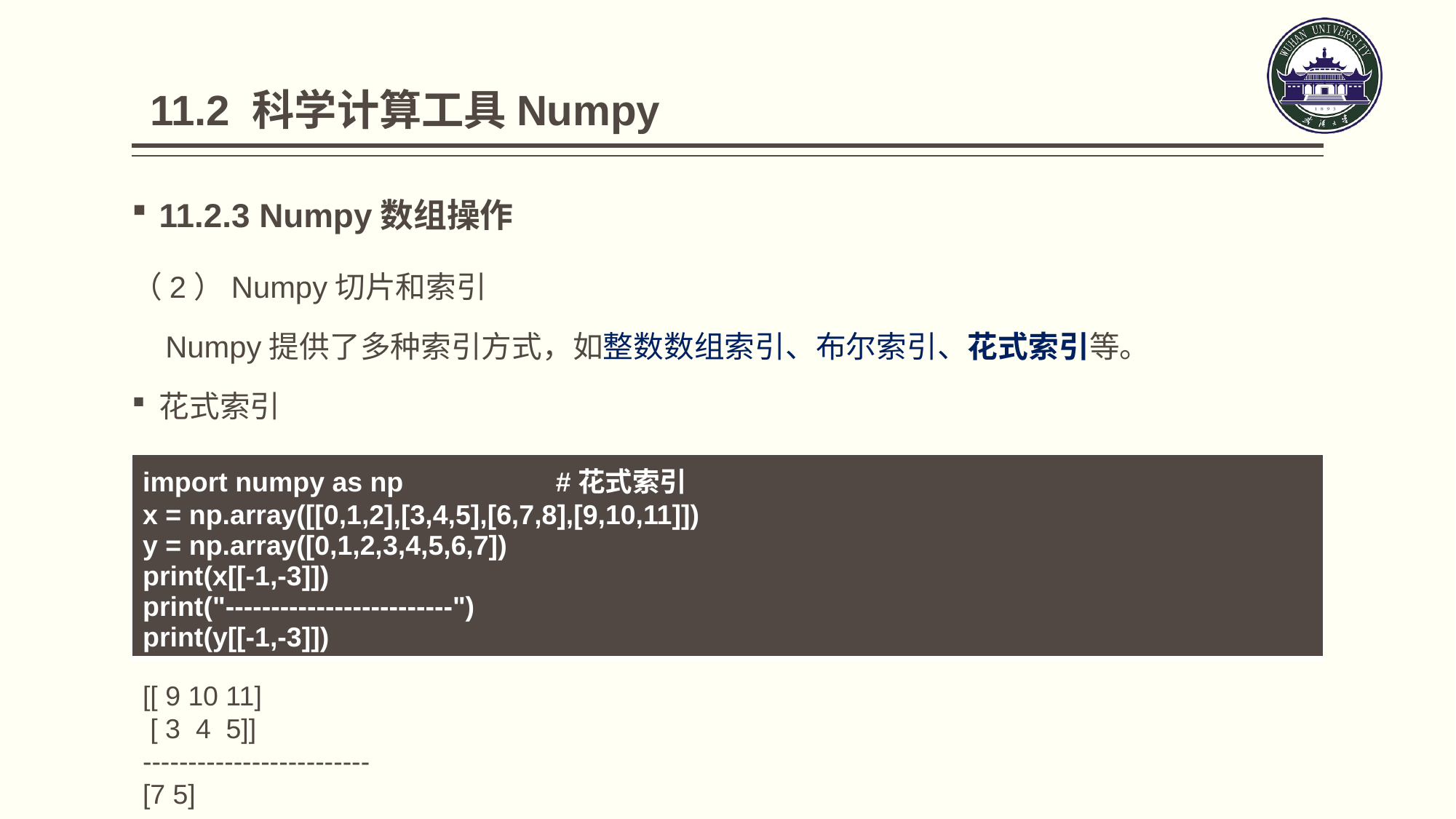

11.2 科学计算工具Numpy
11.2.3 Numpy数组操作
（2）Numpy切片和索引
    Numpy提供了多种索引方式，如整数数组索引、布尔索引、花式索引等。
花式索引
| import numpy as np #花式索引 x = np.array([[0,1,2],[3,4,5],[6,7,8],[9,10,11]]) y = np.array([0,1,2,3,4,5,6,7]) print(x[[-1,-3]]) print("-------------------------") print(y[[-1,-3]]) |
| --- |
[[ 9 10 11]
 [ 3  4  5]]
-------------------------
[7 5]